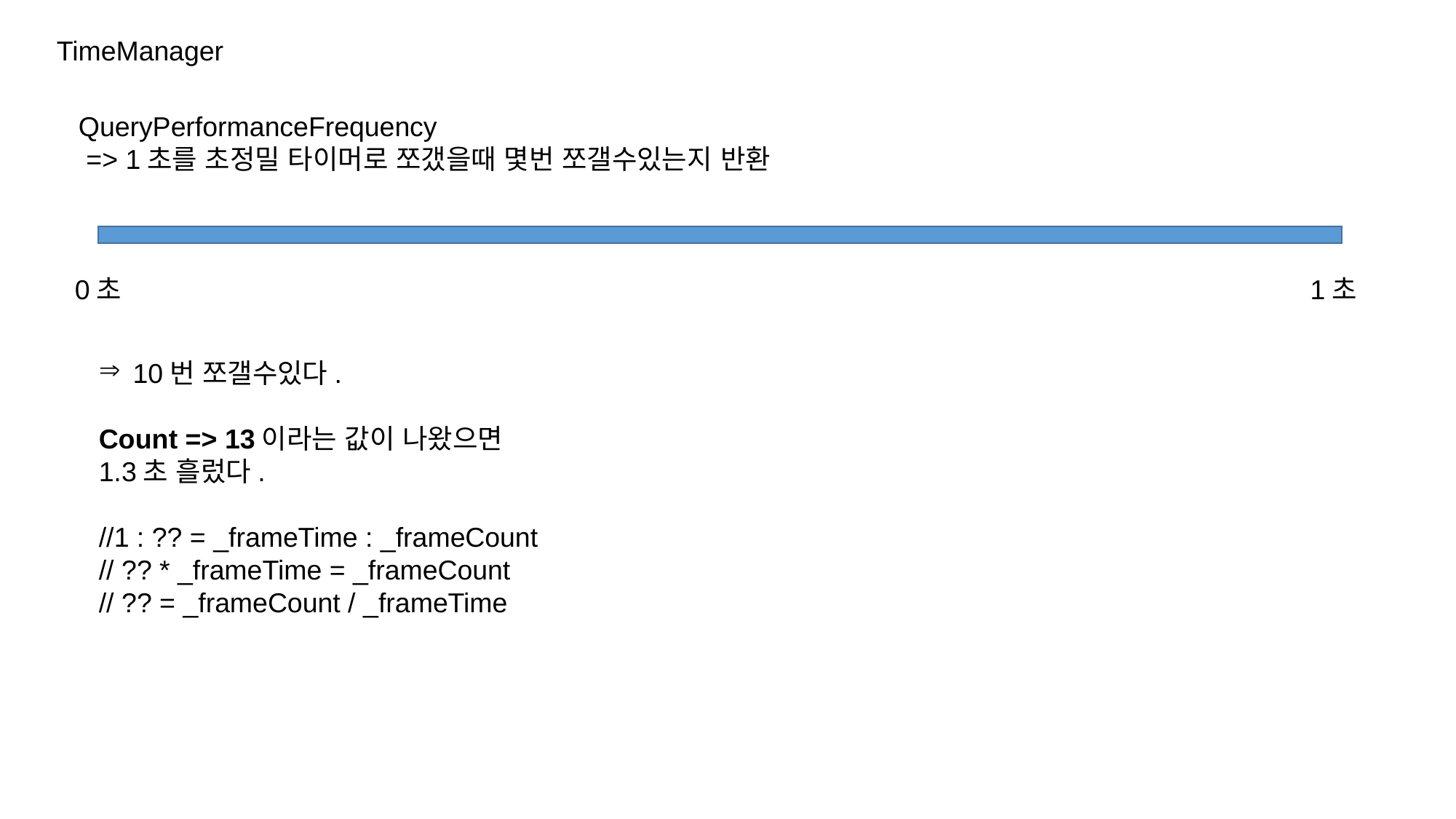

TimeManager
QueryPerformanceFrequency
 => 1초를 초정밀 타이머로 쪼갰을때 몇번 쪼갤수있는지 반환

0초
1초
10번 쪼갤수있다.

Count => 13이라는 값이 나왔으면
1.3초 흘렀다.

//1 : ?? = _frameTime : _frameCount
// ?? * _frameTime = _frameCount
// ?? = _frameCount / _frameTime